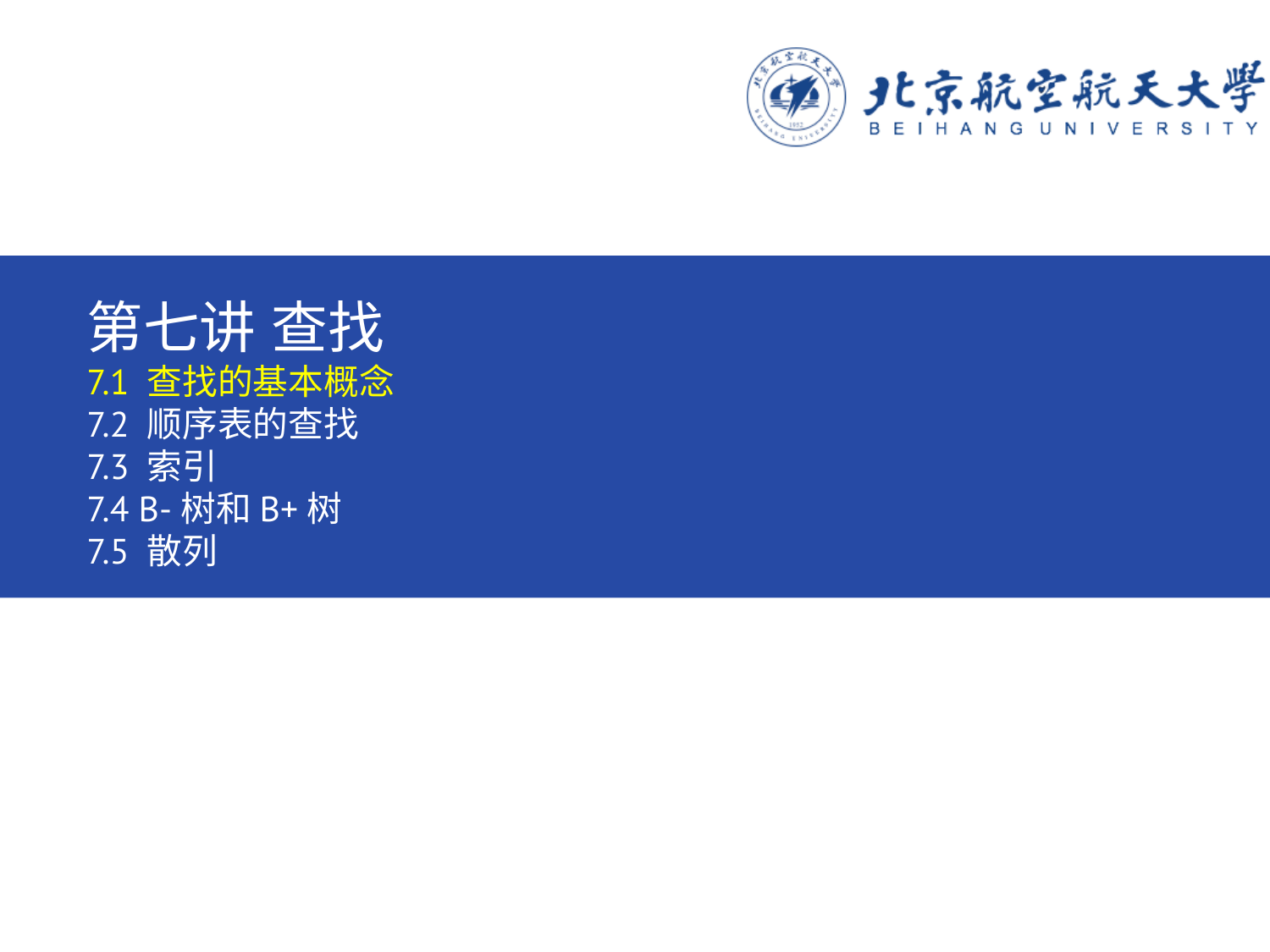

# 第七讲 查找 7.1 查找的基本概念 7.2 顺序表的查找 7.3 索引 7.4 B-树和B+树 7.5 散列